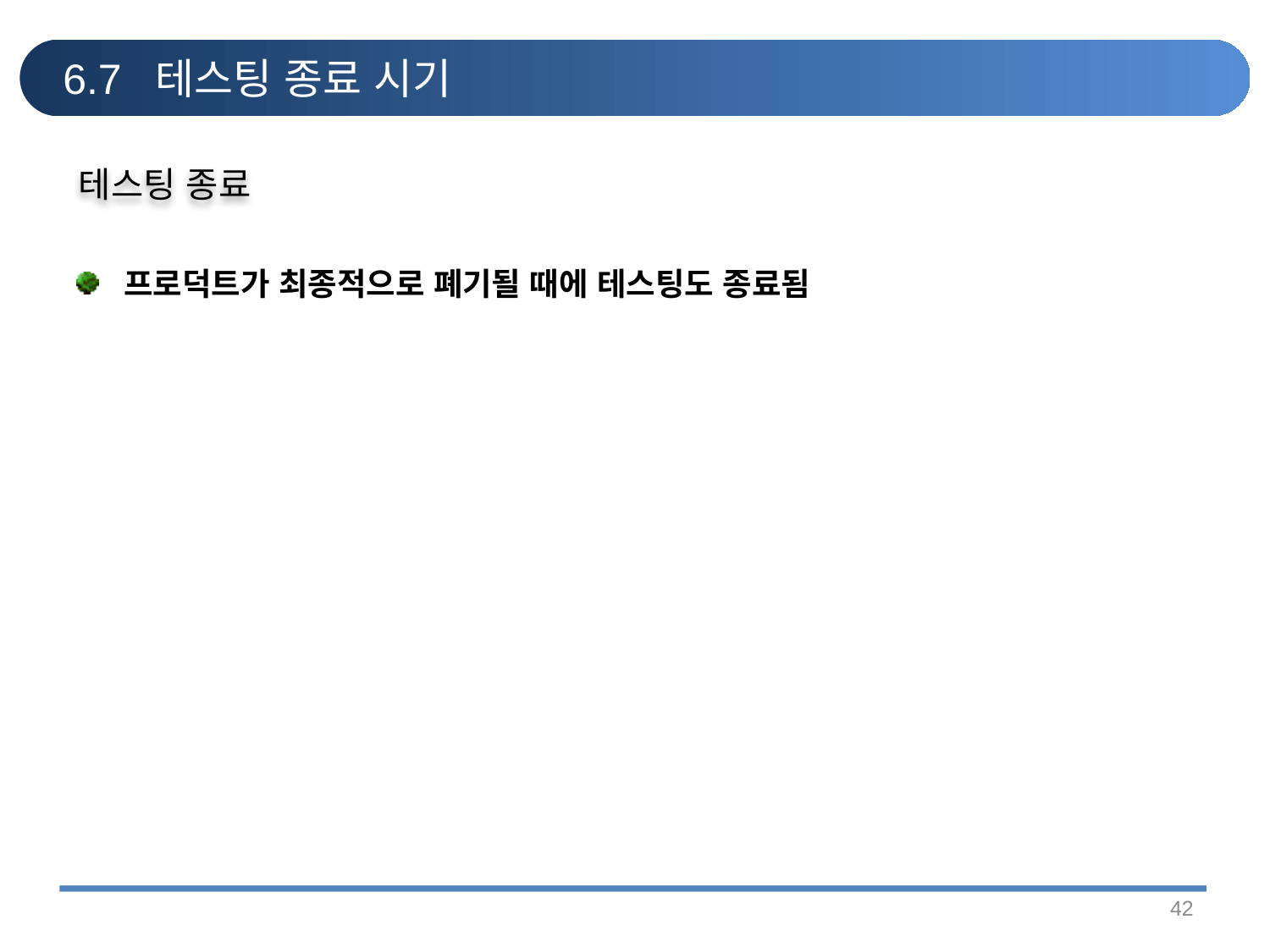

# 6.7  테스팅 종료 시기
테스팅 종료
프로덕트가 최종적으로 폐기될 때에 테스팅도 종료됨

42